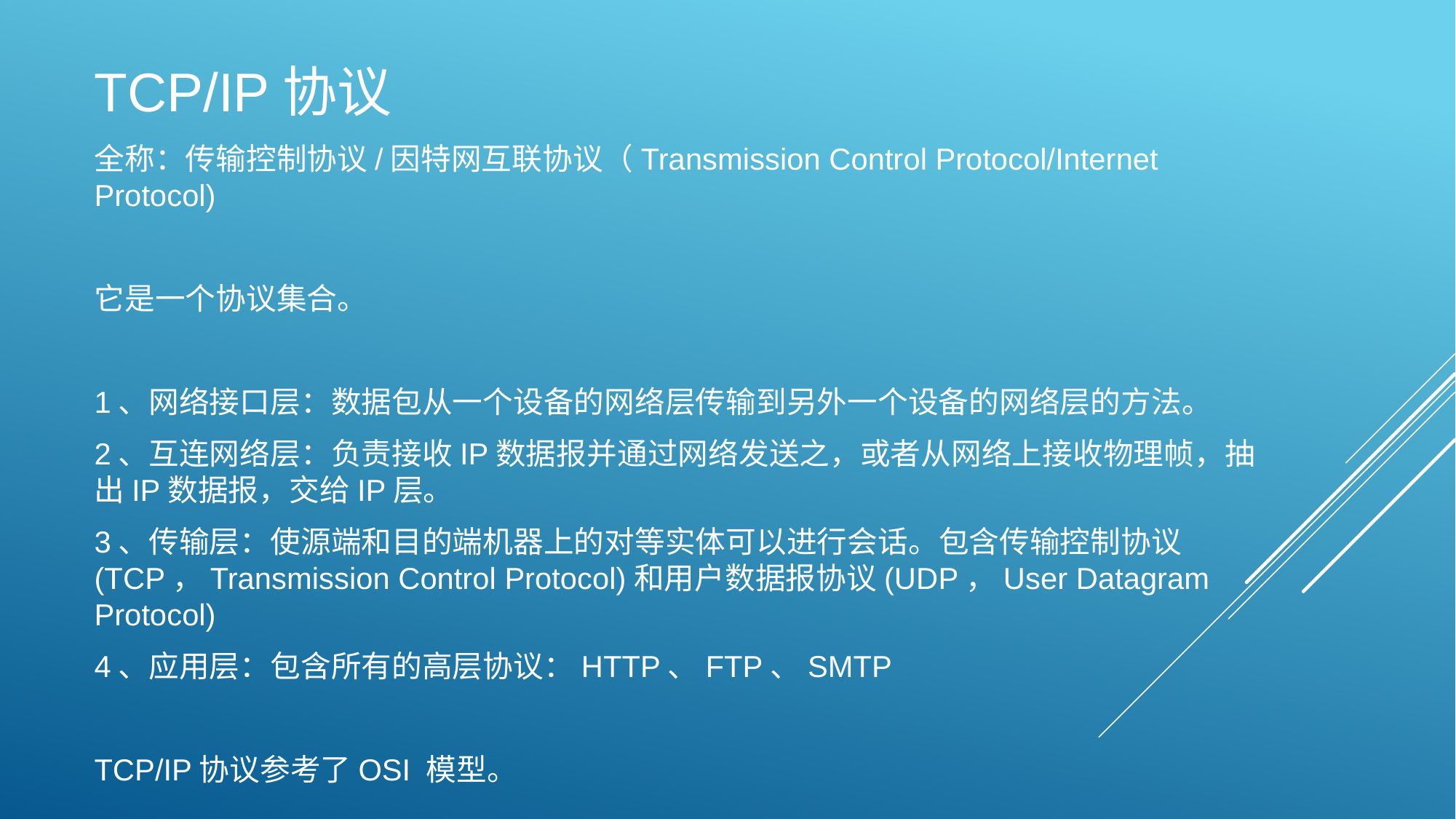

# TCP/IP协议
全称：传输控制协议/因特网互联协议（Transmission Control Protocol/Internet Protocol)

它是一个协议集合。

1、网络接口层：数据包从一个设备的网络层传输到另外一个设备的网络层的方法。
2、互连网络层：负责接收IP数据报并通过网络发送之，或者从网络上接收物理帧，抽出IP数据报，交给IP层。
3、传输层：使源端和目的端机器上的对等实体可以进行会话。包含传输控制协议(TCP，Transmission Control Protocol)和用户数据报协议(UDP，User Datagram Protocol)
4、应用层：包含所有的高层协议：HTTP、FTP、SMTP

TCP/IP协议参考了OSI 模型。